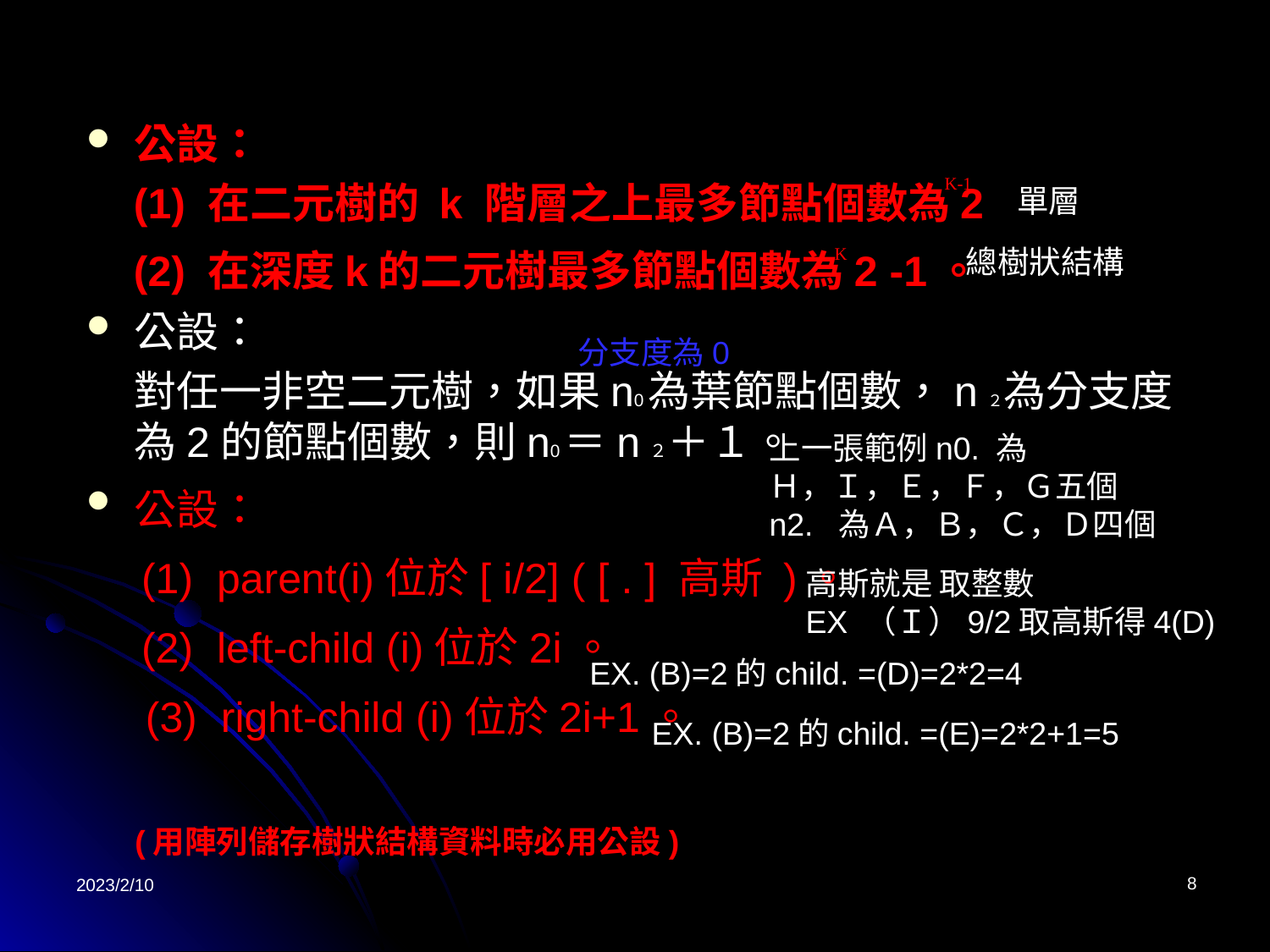

公設：
    (1) 在二元樹的 k 階層之上最多節點個數為2
    (2) 在深度k的二元樹最多節點個數為2 -1。
公設：
    對任一非空二元樹，如果n0為葉節點個數，n２為分支度為2的節點個數，則n0＝n２＋１。
公設：
    (1)  parent(i)位於[ i/2] ( [ . ] 高斯 )。
    (2)  left-child (i)位於2i。
     (3)  right-child (i)位於2i+1。
K-1
單層
總樹狀結構
K
分支度為0
上一張範例n0. 為
Ｈ，Ｉ，Ｅ，Ｆ，Ｇ五個
n2.  為Ａ，Ｂ，Ｃ，Ｄ四個
高斯就是 取整數
EX （Ｉ）9/2取高斯得4(D)
EX. (B)=2的child. =(D)=2*2=4
EX. (B)=2的child. =(E)=2*2+1=5
(用陣列儲存樹狀結構資料時必用公設)

8
2023/2/10